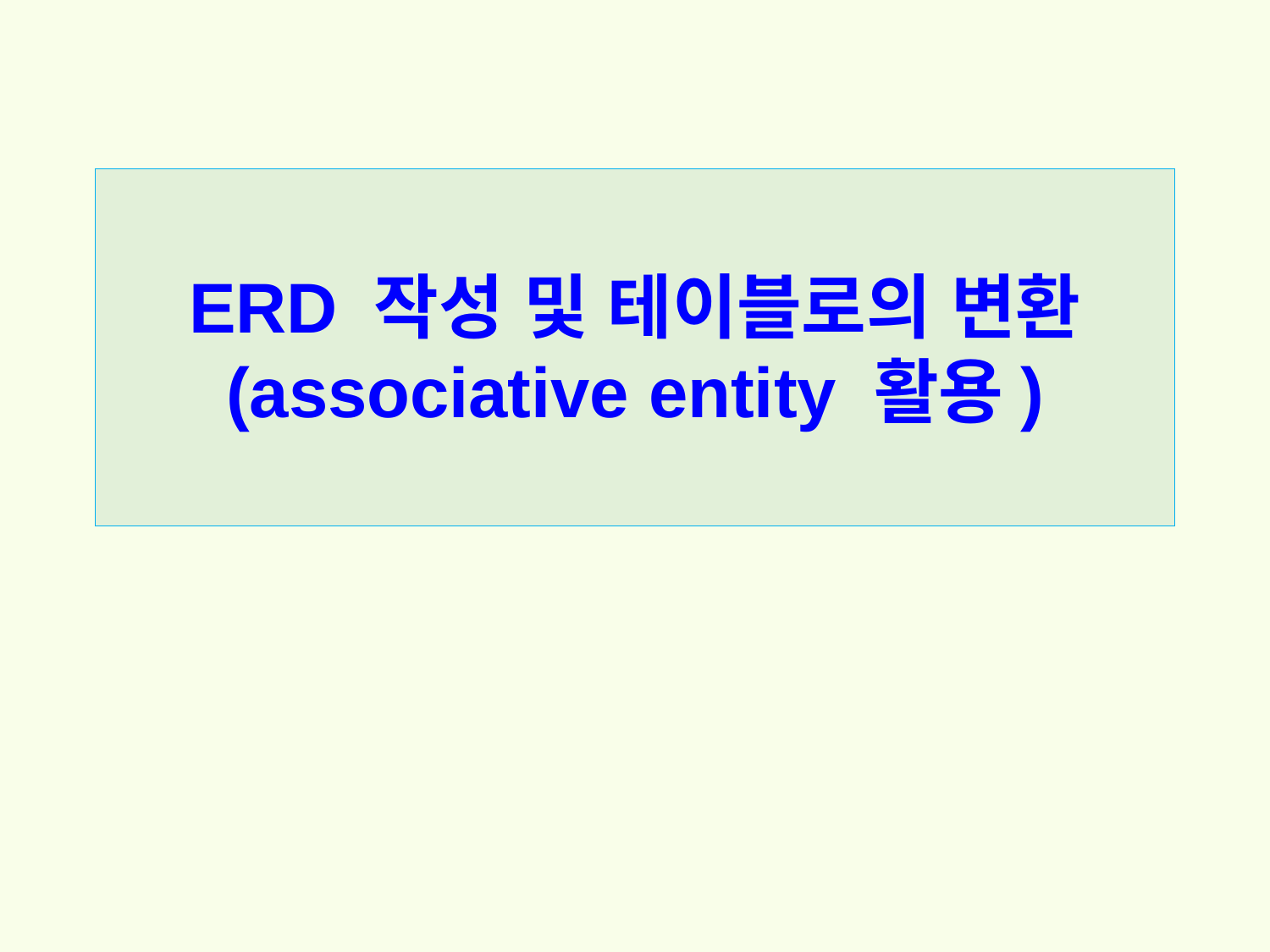

# ERD 작성 및 테이블로의 변환 (associative entity 활용)